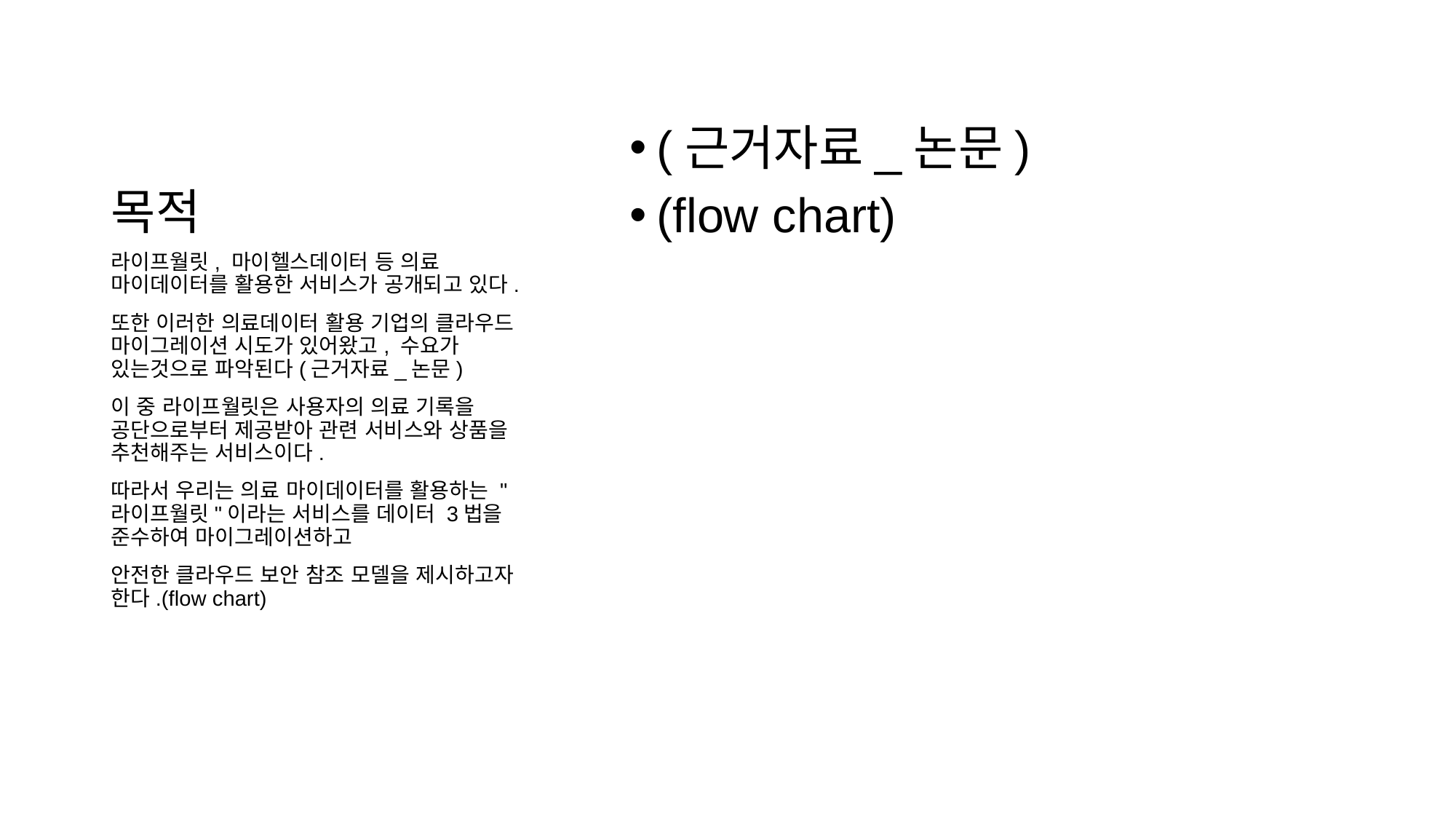

# 목적
(근거자료_논문)
(flow chart)

라이프월릿, 마이헬스데이터 등 의료 마이데이터를 활용한 서비스가 공개되고 있다.
또한 이러한 의료데이터 활용 기업의 클라우드 마이그레이션 시도가 있어왔고, 수요가 있는것으로 파악된다(근거자료_논문)
이 중 라이프월릿은 사용자의 의료 기록을 공단으로부터 제공받아 관련 서비스와 상품을 추천해주는 서비스이다.
따라서 우리는 의료 마이데이터를 활용하는 "라이프월릿"이라는 서비스를 데이터 3법을 준수하여 마이그레이션하고
안전한 클라우드 보안 참조 모델을 제시하고자 한다.(flow chart)